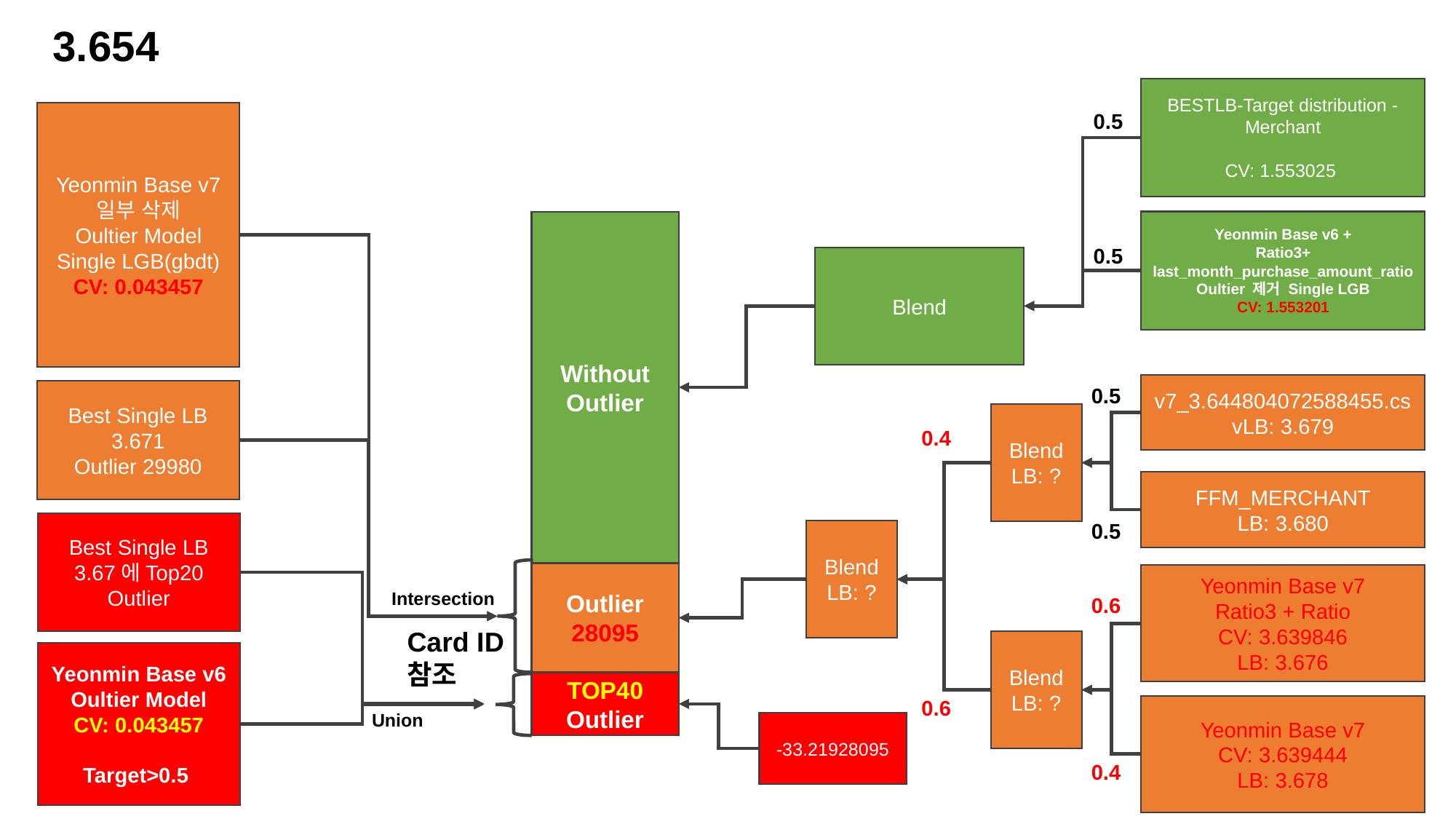

3.654
BESTLB-Target distribution - Merchant
CV: 1.553025
Yeonmin Base v7
일부 삭제
Oultier Model
Single LGB(gbdt)
CV: 0.043457
0.5
Without
Outlier
Yeonmin Base v6 +
Ratio3+ last_month_purchase_amount_ratio
Oultier 제거 Single LGB
CV: 1.553201
0.5
Blend
v7_3.644804072588455.csvLB: 3.679
0.5
Best Single LB 3.671
Outlier 29980
Blend
LB: ?
0.4
FFM_MERCHANT
LB: 3.680
0.5
Best Single LB 3.67에Top20 Outlier
Blend
LB: ?

Outlier
28095
Yeonmin Base v7
Ratio3 + Ratio
CV: 3.639846
LB: 3.676
Intersection
0.6
Card ID 참조
Blend
LB: ?
Yeonmin Base v6
Oultier Model
CV: 0.043457

Target>0.5
TOP40 Outlier

0.6
Yeonmin Base v7
CV: 3.639444
LB: 3.678
Union
-33.21928095
0.4